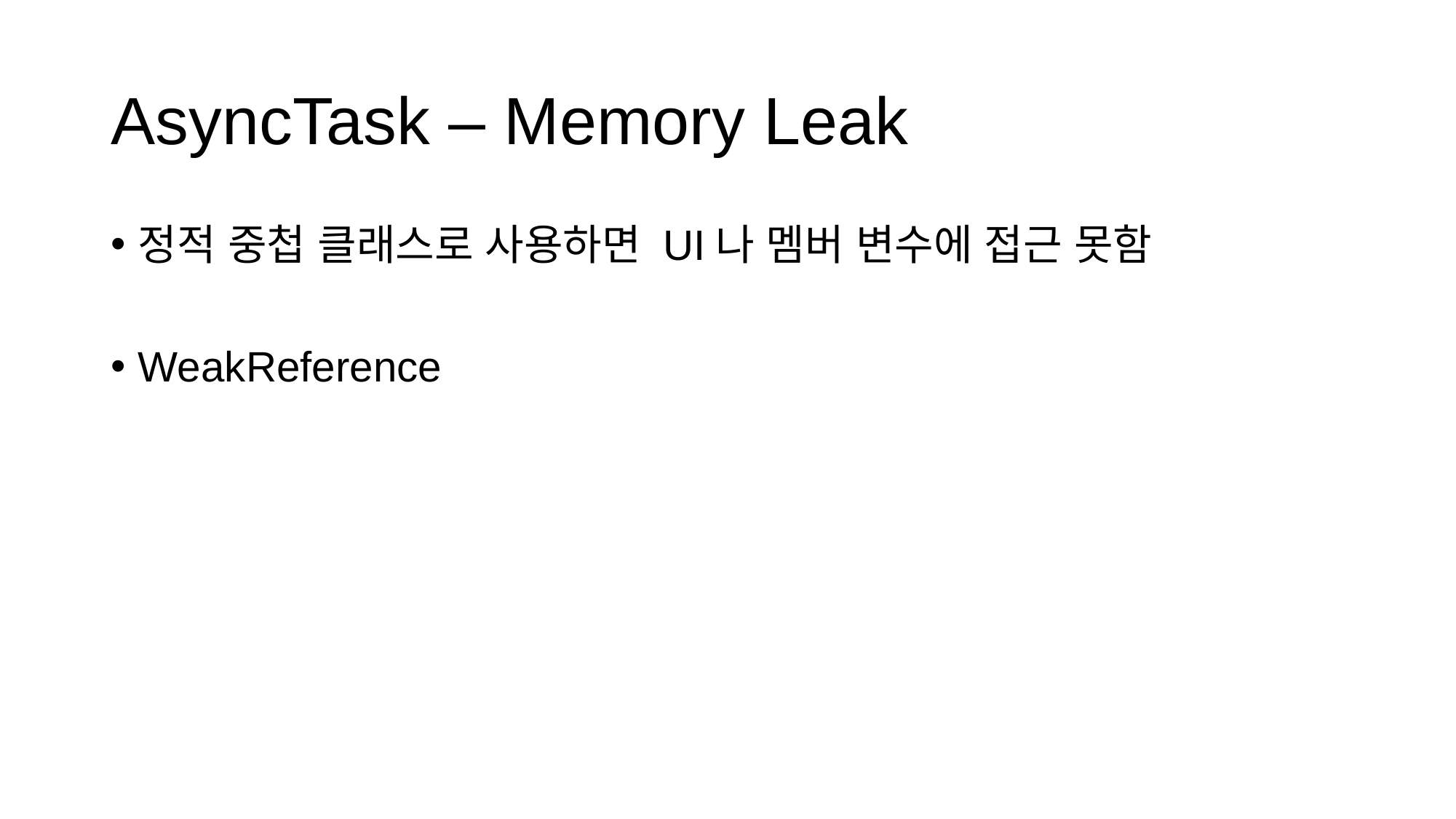

# AsyncTask – Memory Leak
정적 중첩 클래스로 사용하면 UI나 멤버 변수에 접근 못함

WeakReference